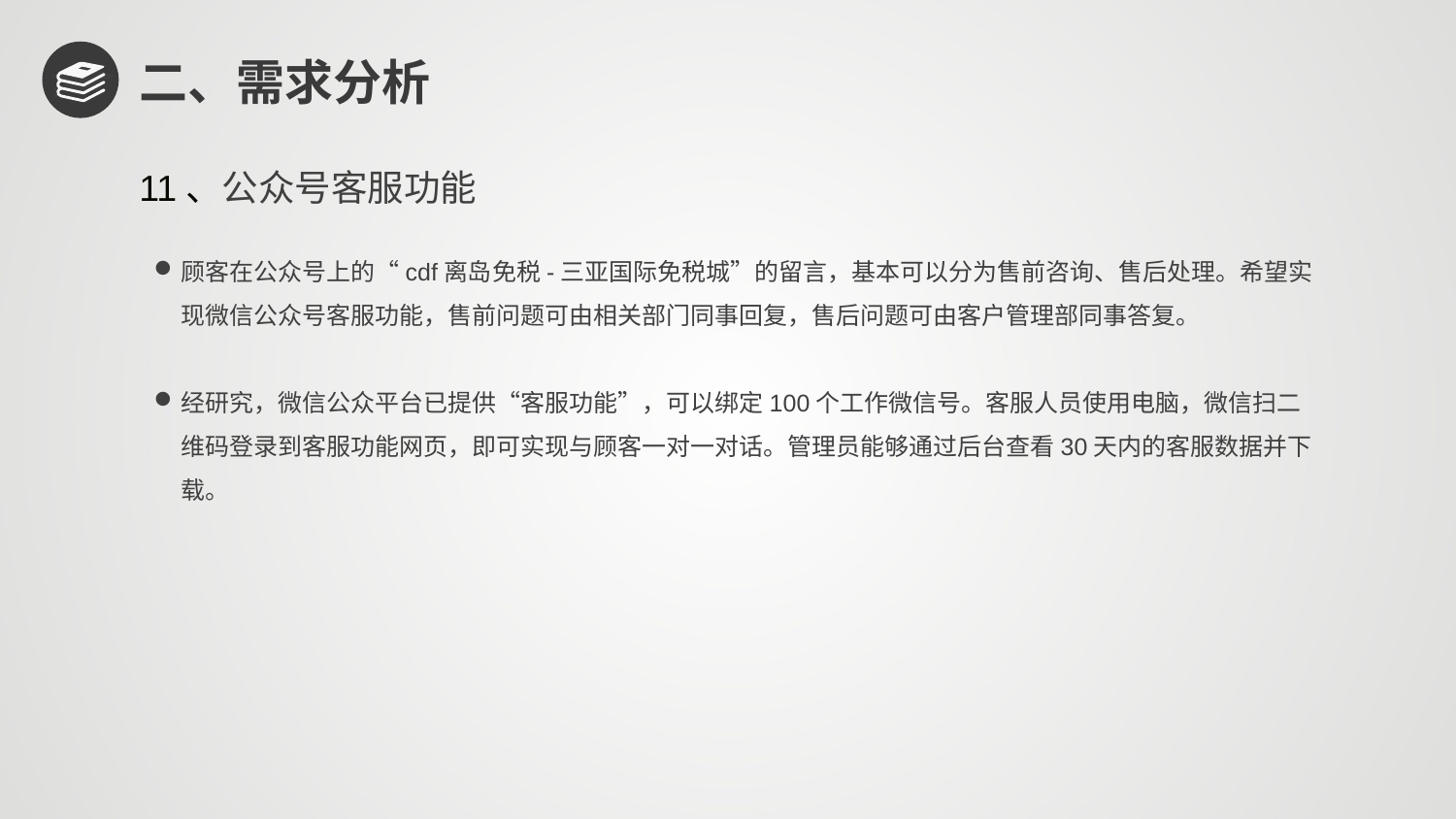

二、需求分析

11、公众号客服功能
顾客在公众号上的“cdf离岛免税-三亚国际免税城”的留言，基本可以分为售前咨询、售后处理。希望实现微信公众号客服功能，售前问题可由相关部门同事回复，售后问题可由客户管理部同事答复。

经研究，微信公众平台已提供“客服功能”，可以绑定100个工作微信号。客服人员使用电脑，微信扫二维码登录到客服功能网页，即可实现与顾客一对一对话。管理员能够通过后台查看30天内的客服数据并下载。